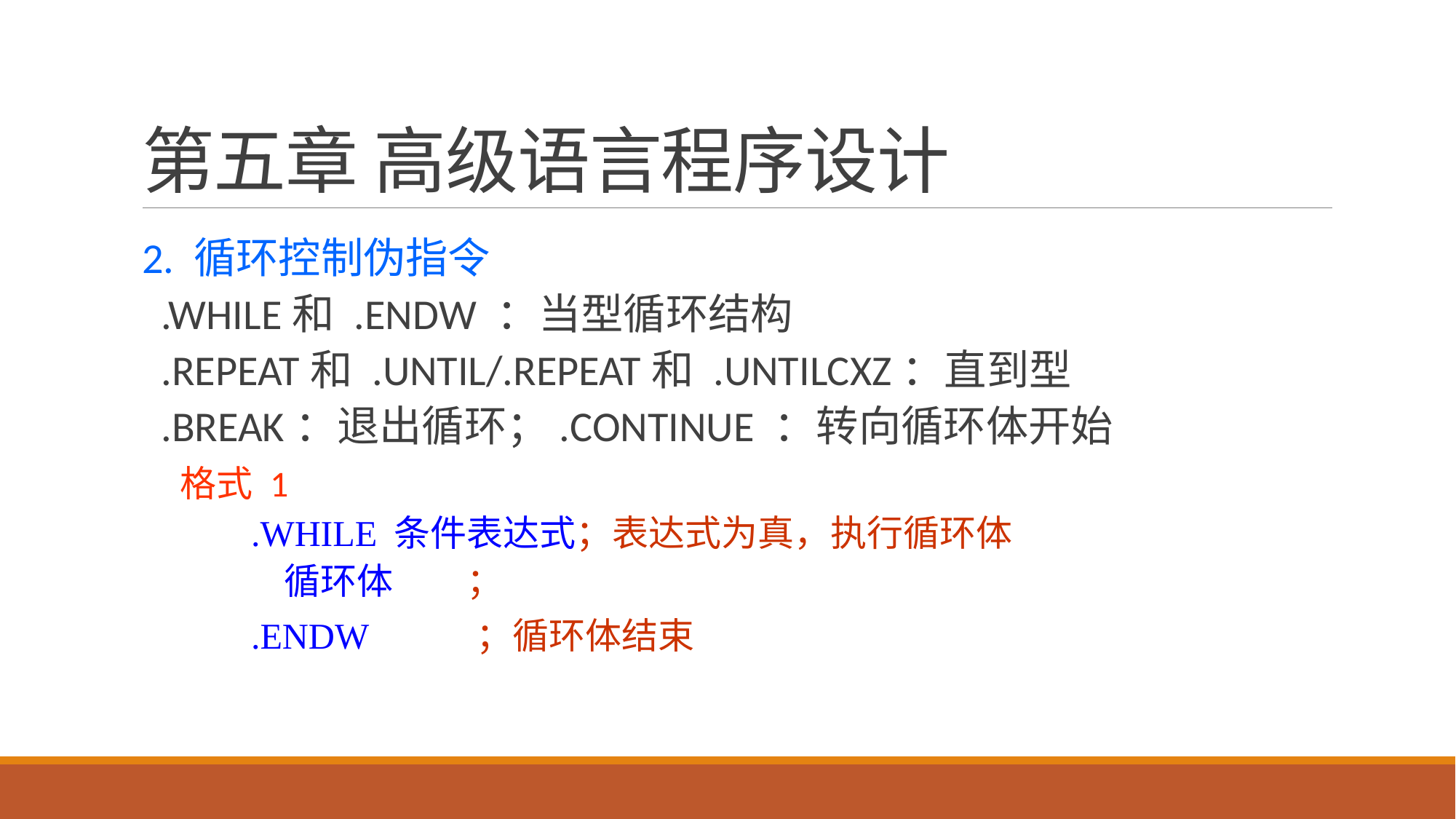

# 第五章 高级语言程序设计
2. 循环控制伪指令
  .WHILE和 .ENDW ：当型循环结构
  .REPEAT和 .UNTIL/.REPEAT和 .UNTILCXZ：直到型
  .BREAK：退出循环；.CONTINUE ：转向循环体开始
   格式 1
	.WHILE 条件表达式；表达式为真，执行循环体
	   循环体         ；
	.ENDW            ；循环体结束